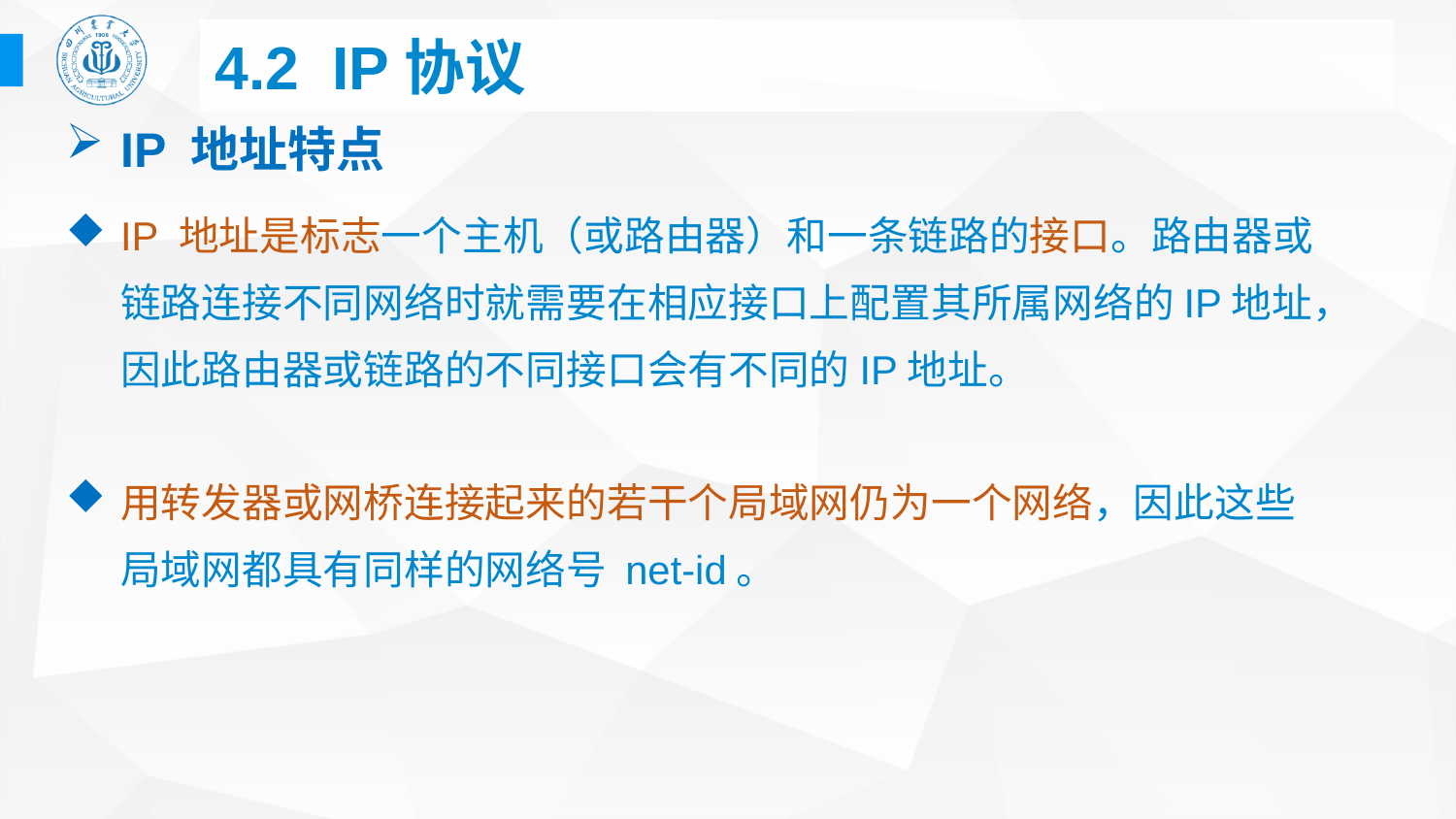

# 4.2  IP协议
IP 地址特点
IP 地址是标志一个主机（或路由器）和一条链路的接口。路由器或链路连接不同网络时就需要在相应接口上配置其所属网络的IP地址，因此路由器或链路的不同接口会有不同的IP地址。

用转发器或网桥连接起来的若干个局域网仍为一个网络，因此这些局域网都具有同样的网络号 net-id。